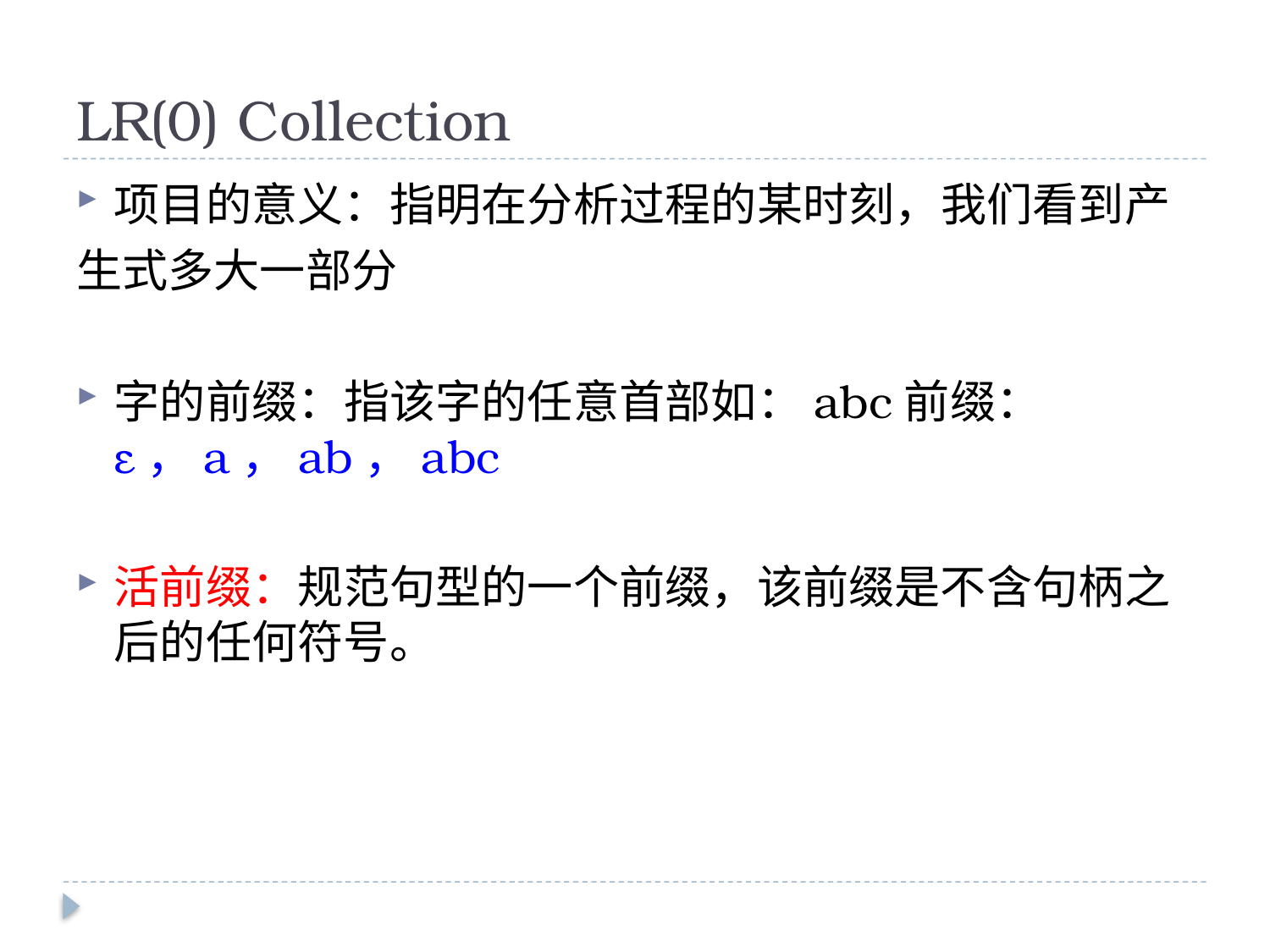

# LR(0) Collection
项目的意义：指明在分析过程的某时刻，我们看到产
生式多大一部分

字的前缀：指该字的任意首部如：abc前缀：ε，a，ab，abc

活前缀：规范句型的一个前缀，该前缀是不含句柄之后的任何符号。

17